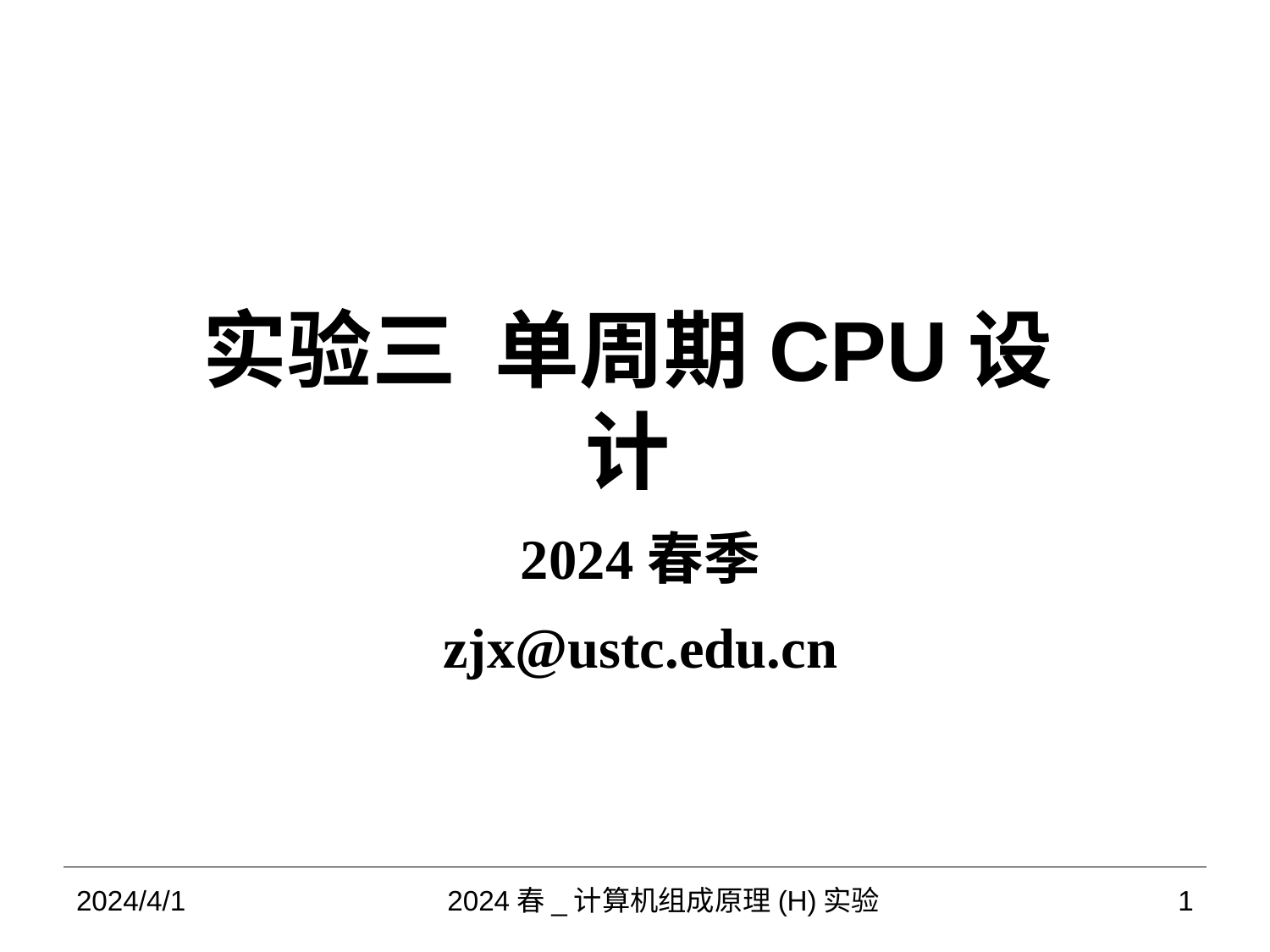

# 实验三  单周期CPU设计
2024春季
zjx@ustc.edu.cn
2024/4/1
2024春_计算机组成原理(H)实验
1